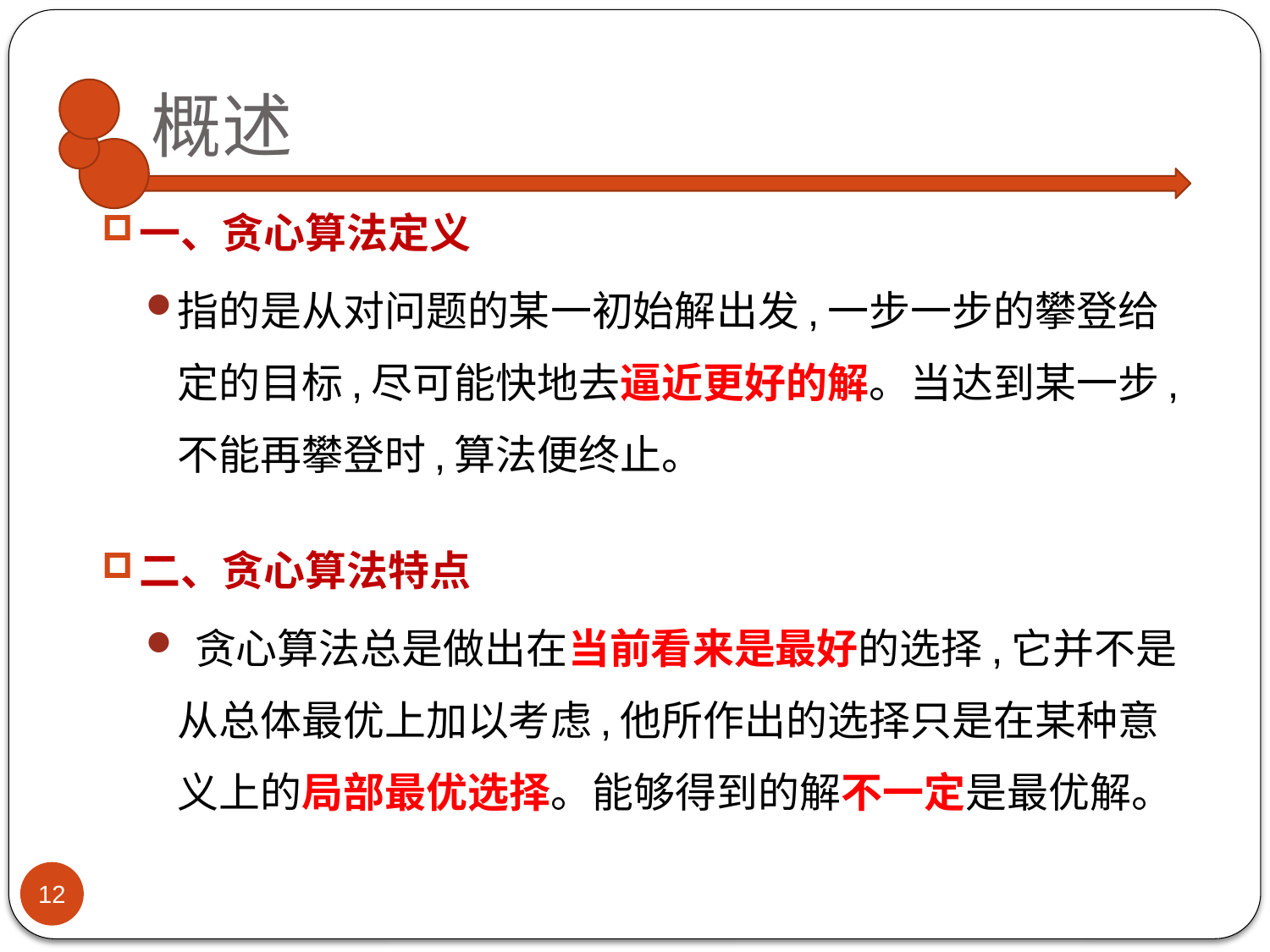

# 概述

一、贪心算法定义
指的是从对问题的某一初始解出发,一步一步的攀登给定的目标,尽可能快地去逼近更好的解。当达到某一步,不能再攀登时,算法便终止。

二、贪心算法特点
 贪心算法总是做出在当前看来是最好的选择,它并不是从总体最优上加以考虑,他所作出的选择只是在某种意义上的局部最优选择。能够得到的解不一定是最优解。

12